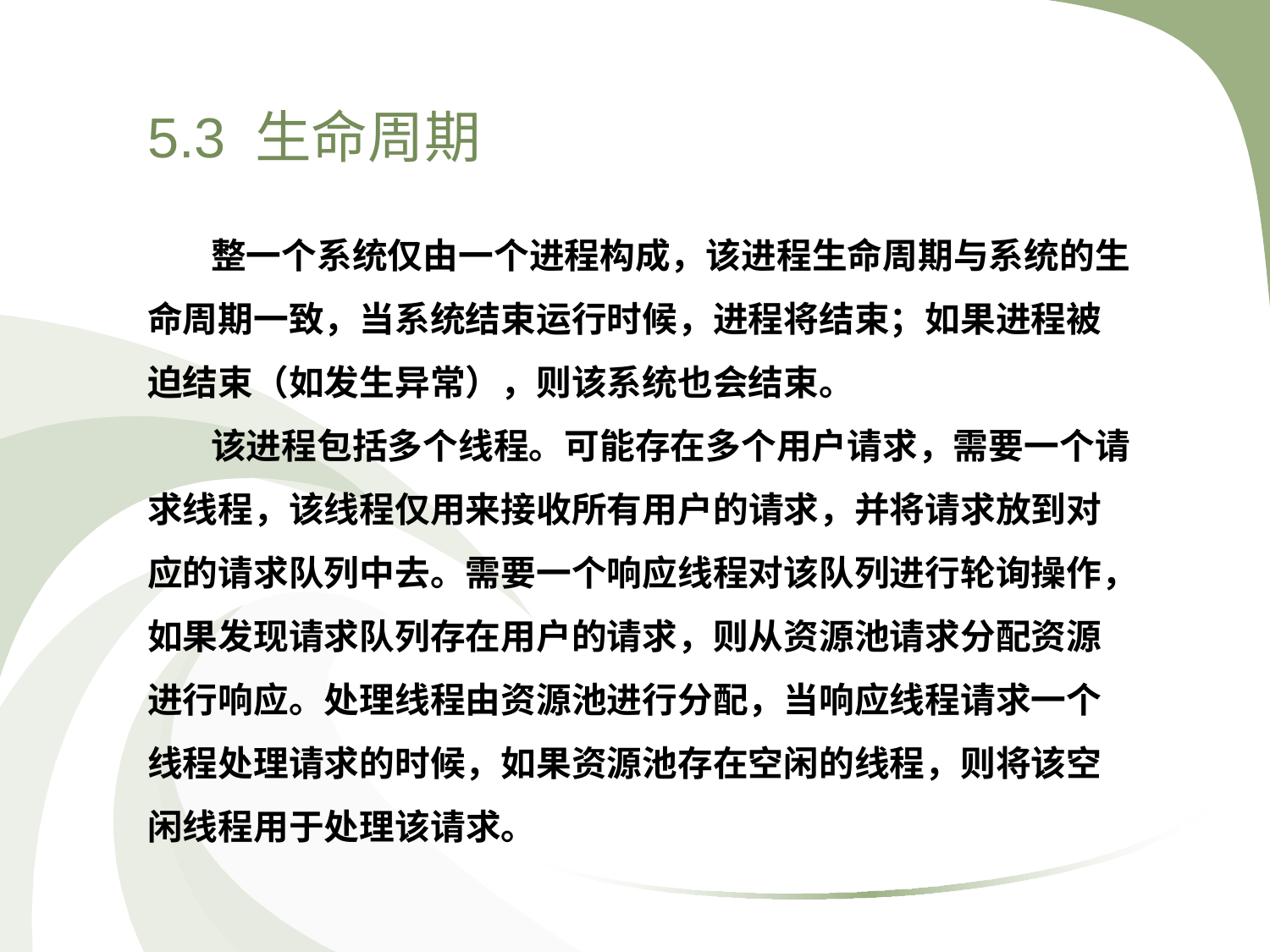

5.3 生命周期
整一个系统仅由一个进程构成，该进程生命周期与系统的生命周期一致，当系统结束运行时候，进程将结束；如果进程被迫结束（如发生异常），则该系统也会结束。
该进程包括多个线程。可能存在多个用户请求，需要一个请求线程，该线程仅用来接收所有用户的请求，并将请求放到对应的请求队列中去。需要一个响应线程对该队列进行轮询操作，如果发现请求队列存在用户的请求，则从资源池请求分配资源进行响应。处理线程由资源池进行分配，当响应线程请求一个线程处理请求的时候，如果资源池存在空闲的线程，则将该空闲线程用于处理该请求。